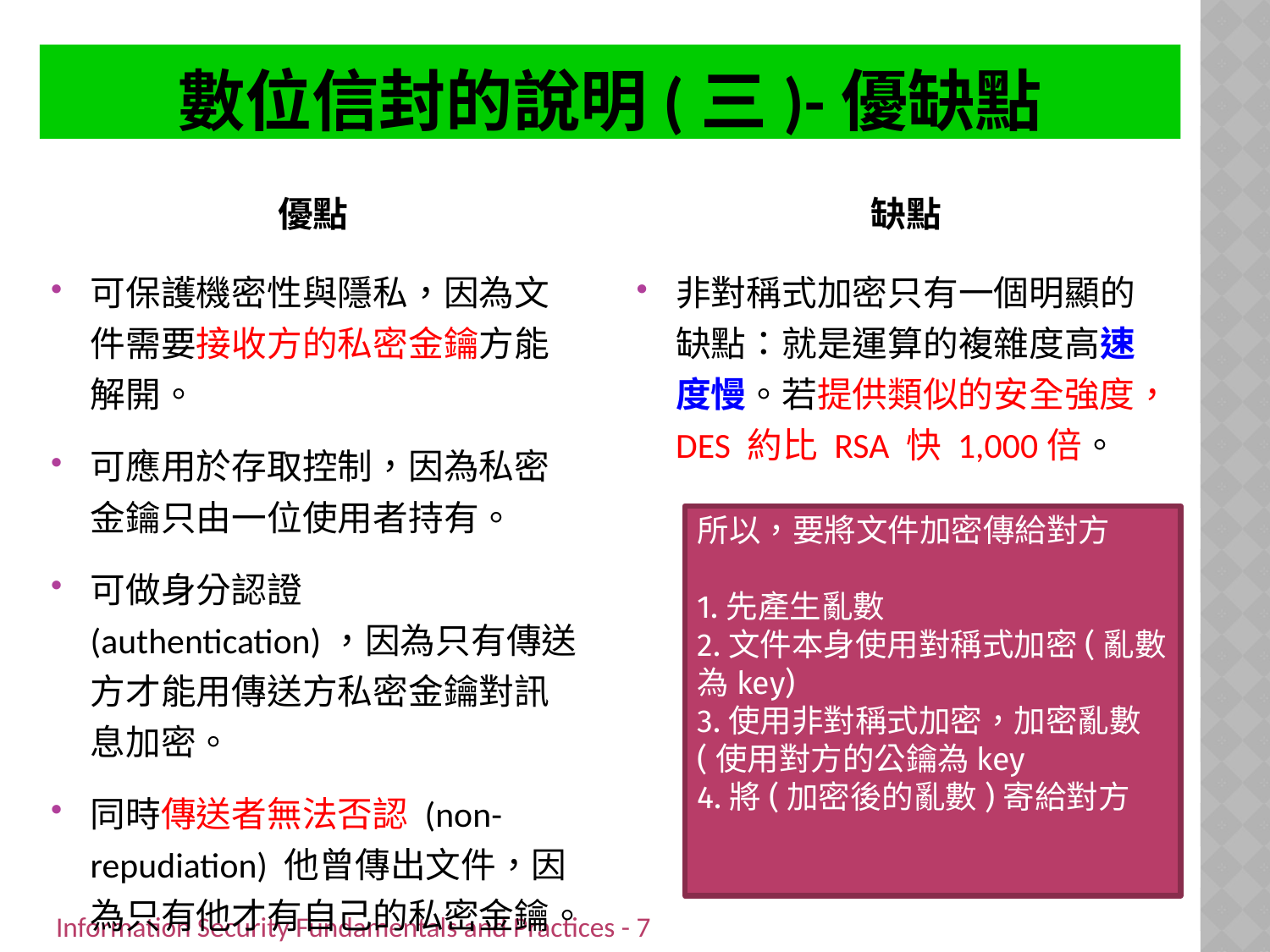

# 數位信封的說明(三)-優缺點
優點
缺點
可保護機密性與隱私，因為文件需要接收方的私密金鑰方能解開。
可應用於存取控制，因為私密金鑰只由一位使用者持有。
可做身分認證 (authentication)，因為只有傳送方才能用傳送方私密金鑰對訊息加密。
同時傳送者無法否認 (non-repudiation) 他曾傳出文件，因為只有他才有自己的私密金鑰。
非對稱式加密只有一個明顯的缺點：就是運算的複雜度高速度慢。若提供類似的安全強度，DES 約比 RSA 快 1,000倍。
所以，要將文件加密傳給對方

1.先產生亂數
2.文件本身使用對稱式加密(亂數為key)
3.使用非對稱式加密，加密亂數(使用對方的公鑰為key
4.將(加密後的亂數)寄給對方